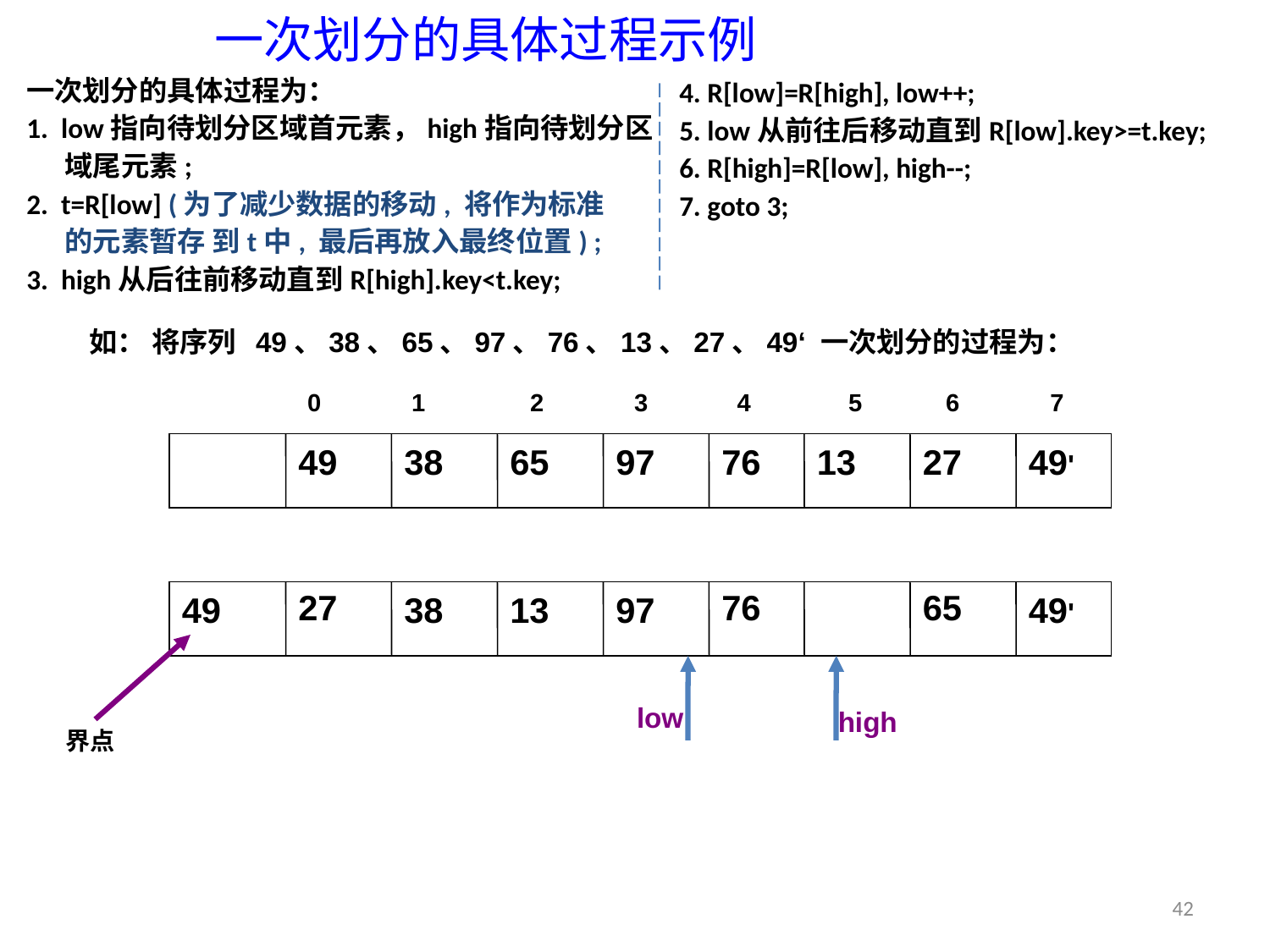

一次划分的具体过程示例
一次划分的具体过程为：
1.  low指向待划分区域首元素，high指向待划分区
     域尾元素;
2.  t=R[low] (为了减少数据的移动, 将作为标准
     的元素暂存 到t中, 最后再放入最终位置) ;
3.  high从后往前移动直到R[high].key<t.key;

4. R[low]=R[high], low++;
5. low从前往后移动直到R[low].key>=t.key;
6. R[high]=R[low], high--;
7. goto 3;

如： 将序列  49、38、65、97、76、13、27、49‘ 一次划分的过程为：
0             1               2             3	       4              5            6             7

49
38
65
97
76
13
27
49'
27
76
65

49
38
13
97
49'

low

high
界点
42